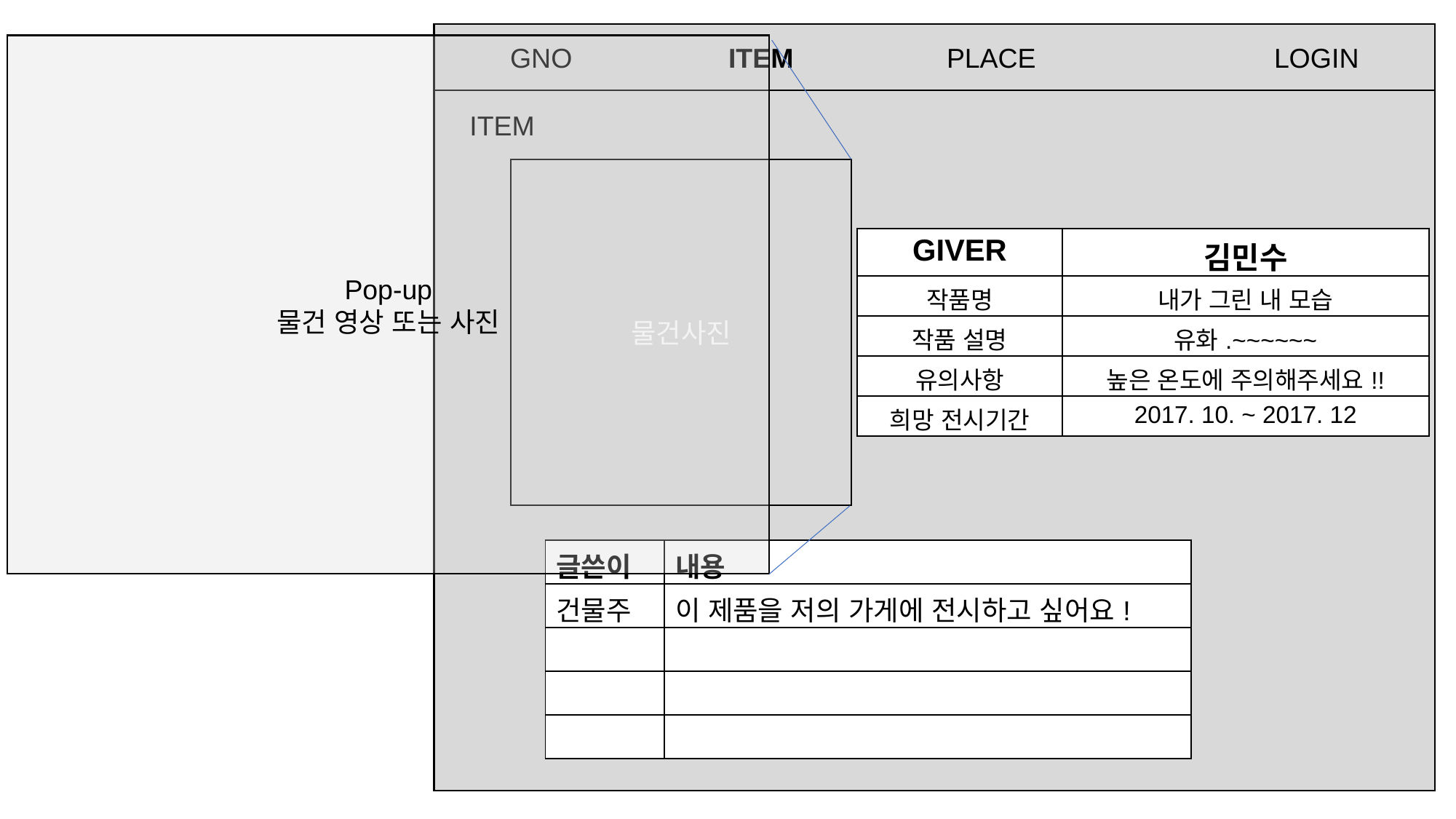

GNO		ITEM		PLACE			LOGIN
Pop-up
물건 영상 또는 사진
ITEM
물건사진
| GIVER | 김민수 |
| --- | --- |
| 작품명 | 내가 그린 내 모습 |
| 작품 설명 | 유화.~~~~~~ |
| 유의사항 | 높은 온도에 주의해주세요!! |
| 희망 전시기간 | 2017. 10. ~ 2017. 12 |
| 글쓴이 | 내용 |
| --- | --- |
| 건물주 | 이 제품을 저의 가게에 전시하고 싶어요! |
|  |  |
|  |  |
|  |  |